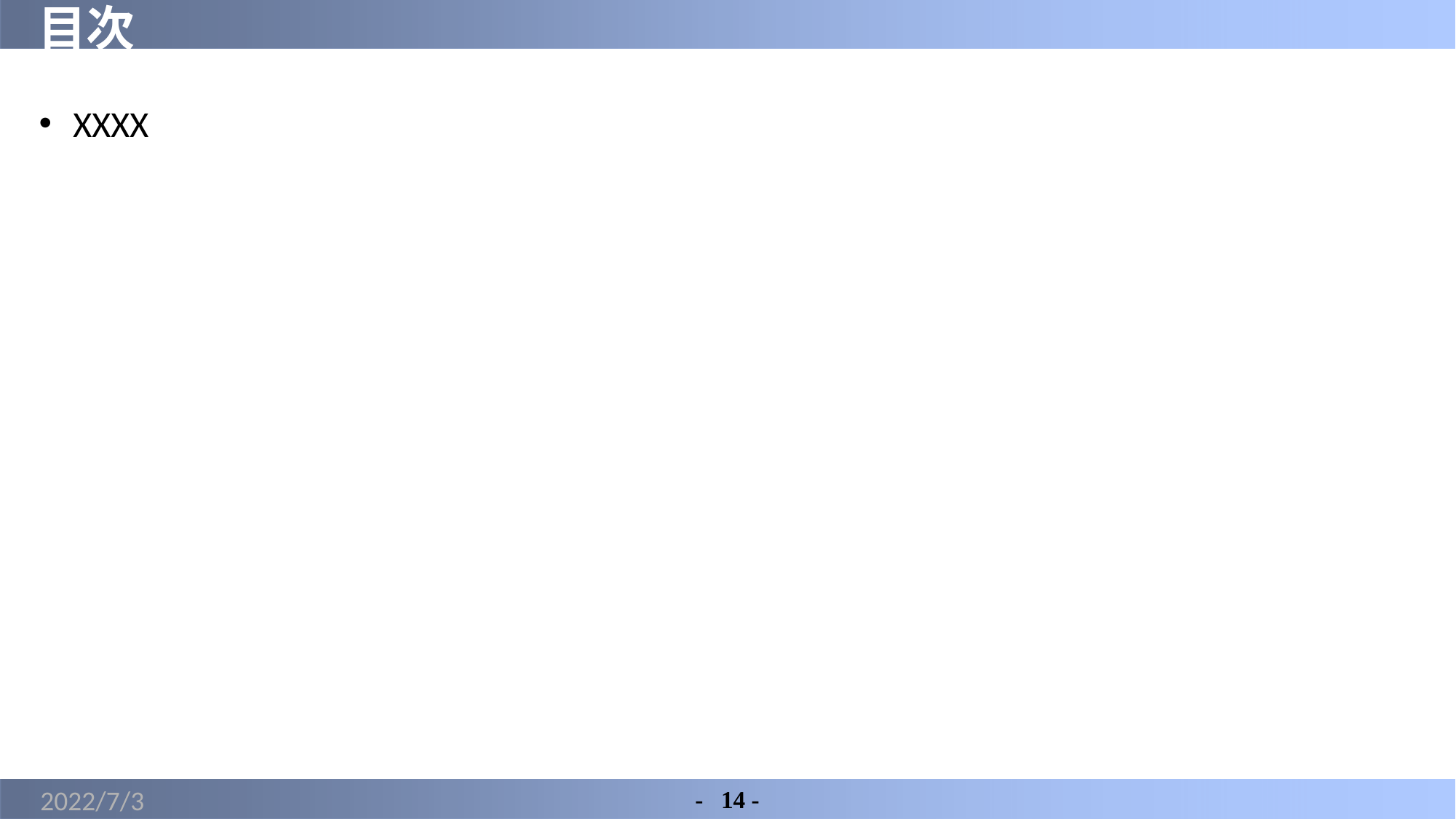

# 目次
XXXX
2022/7/3
-	14 -